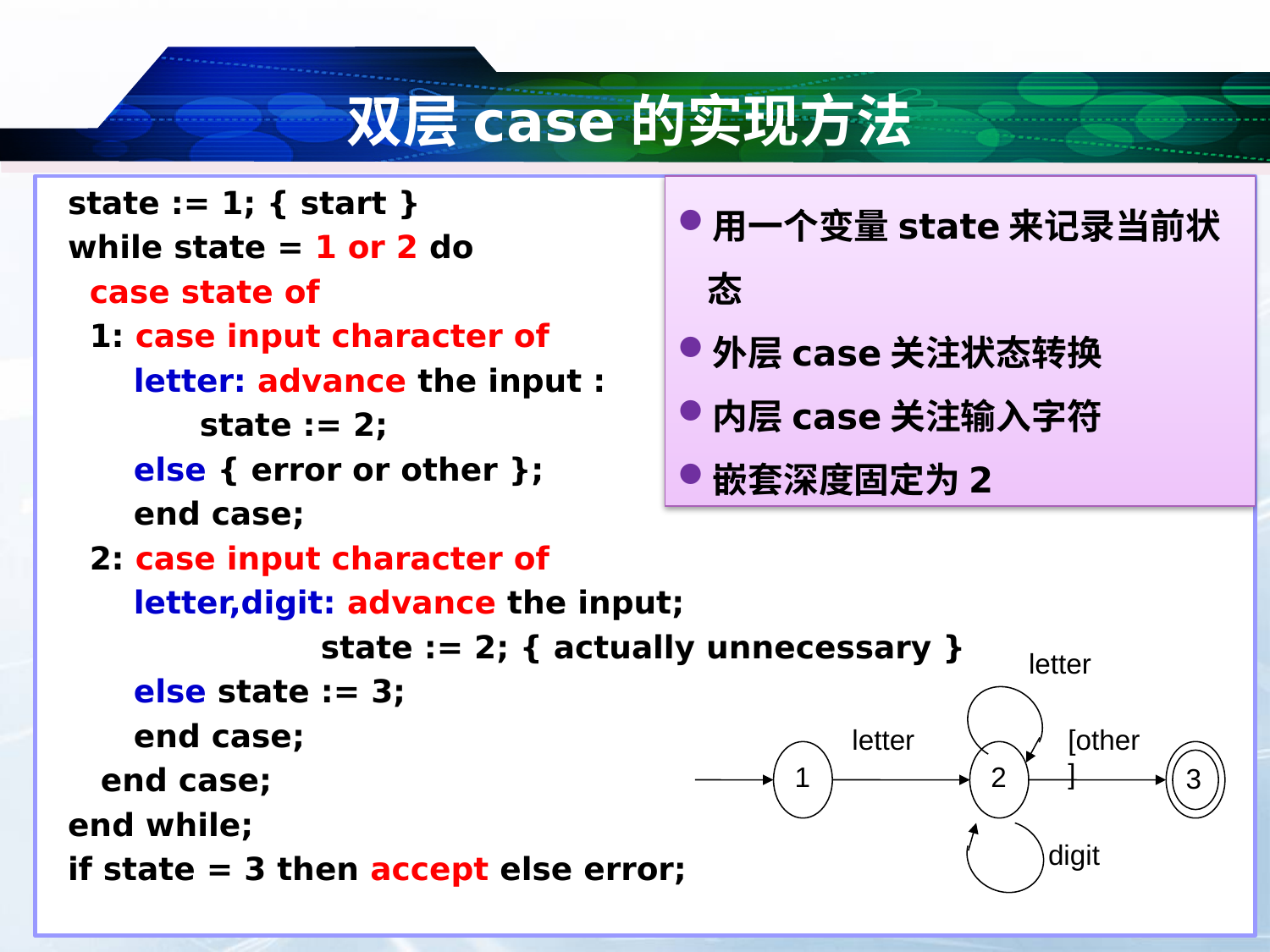

# 双层case的实现方法

state := 1; { start }
while state = 1 or 2 do
  case state of
  1: case input character of
      letter: advance the input :
            state := 2;
      else { error or other };
      end case;
  2: case input character of
      letter,digit: advance the input;
                       state := 2; { actually unnecessary }
      else state := 3;
      end case;
   end case;
end while;
if state = 3 then accept else error;

用一个变量state来记录当前状态
外层case关注状态转换
内层case关注输入字符
嵌套深度固定为2
letter

letter
[other]
1
2

3

digit